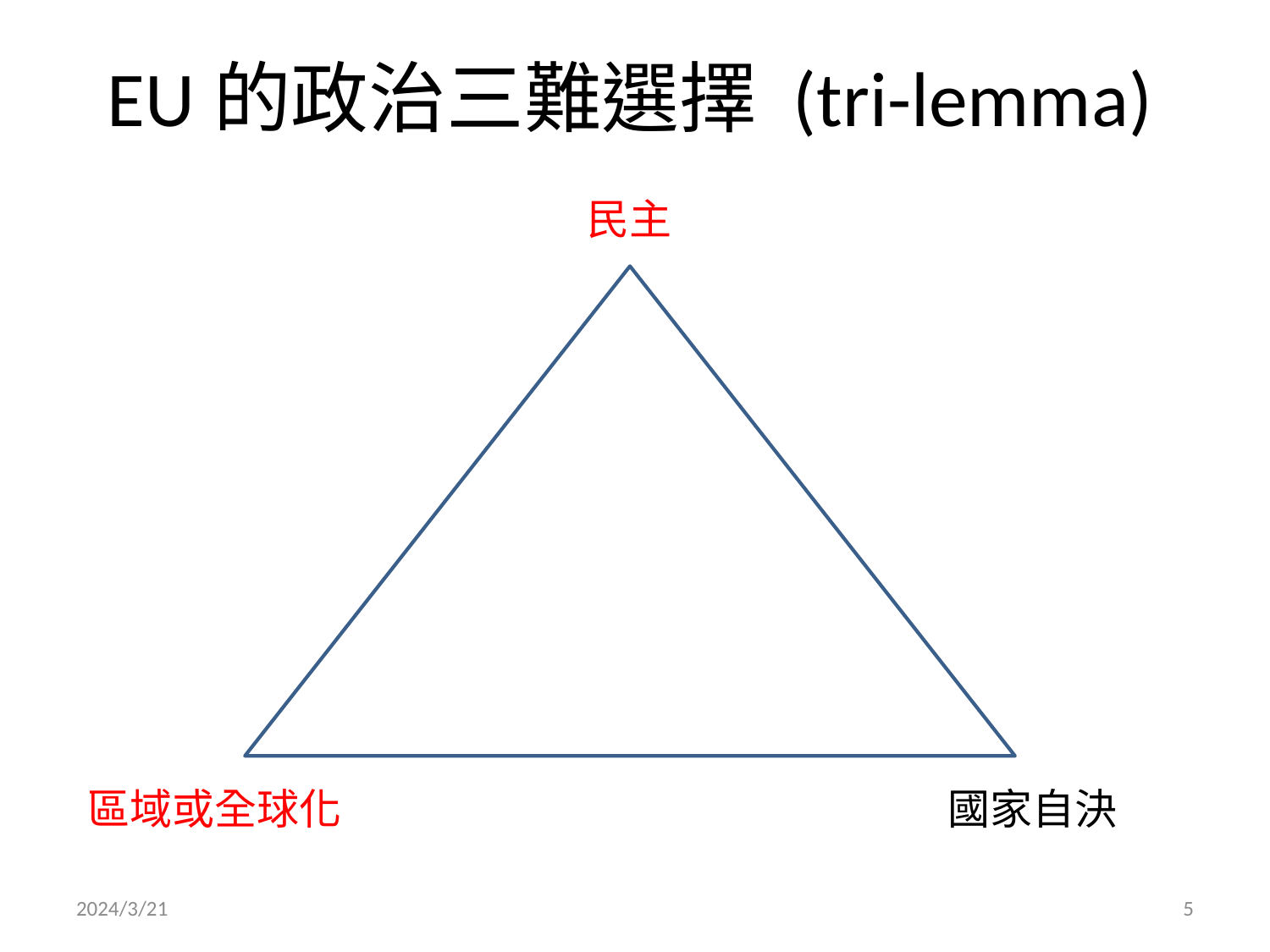

# EU的政治三難選擇 (tri-lemma)
民主

區域或全球化
國家自決
2024/3/21

5